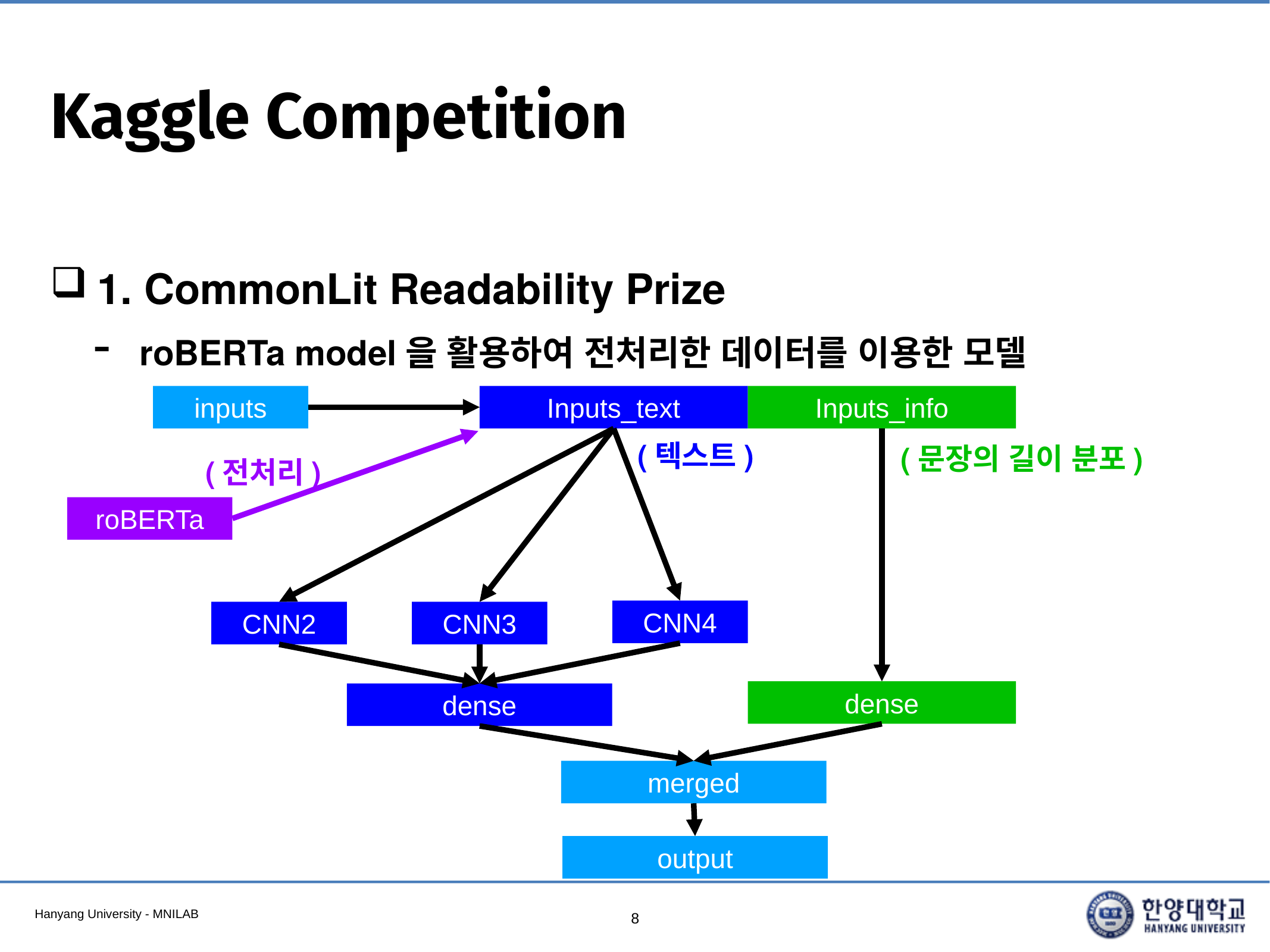

# Kaggle Competition
1. CommonLit Readability Prize
roBERTa model을 활용하여 전처리한 데이터를 이용한 모델
inputs
Inputs_text
Inputs_info
(텍스트)
(문장의 길이 분포)
(전처리)
roBERTa
CNN4
CNN2
CNN3
dense
dense
merged
output
8